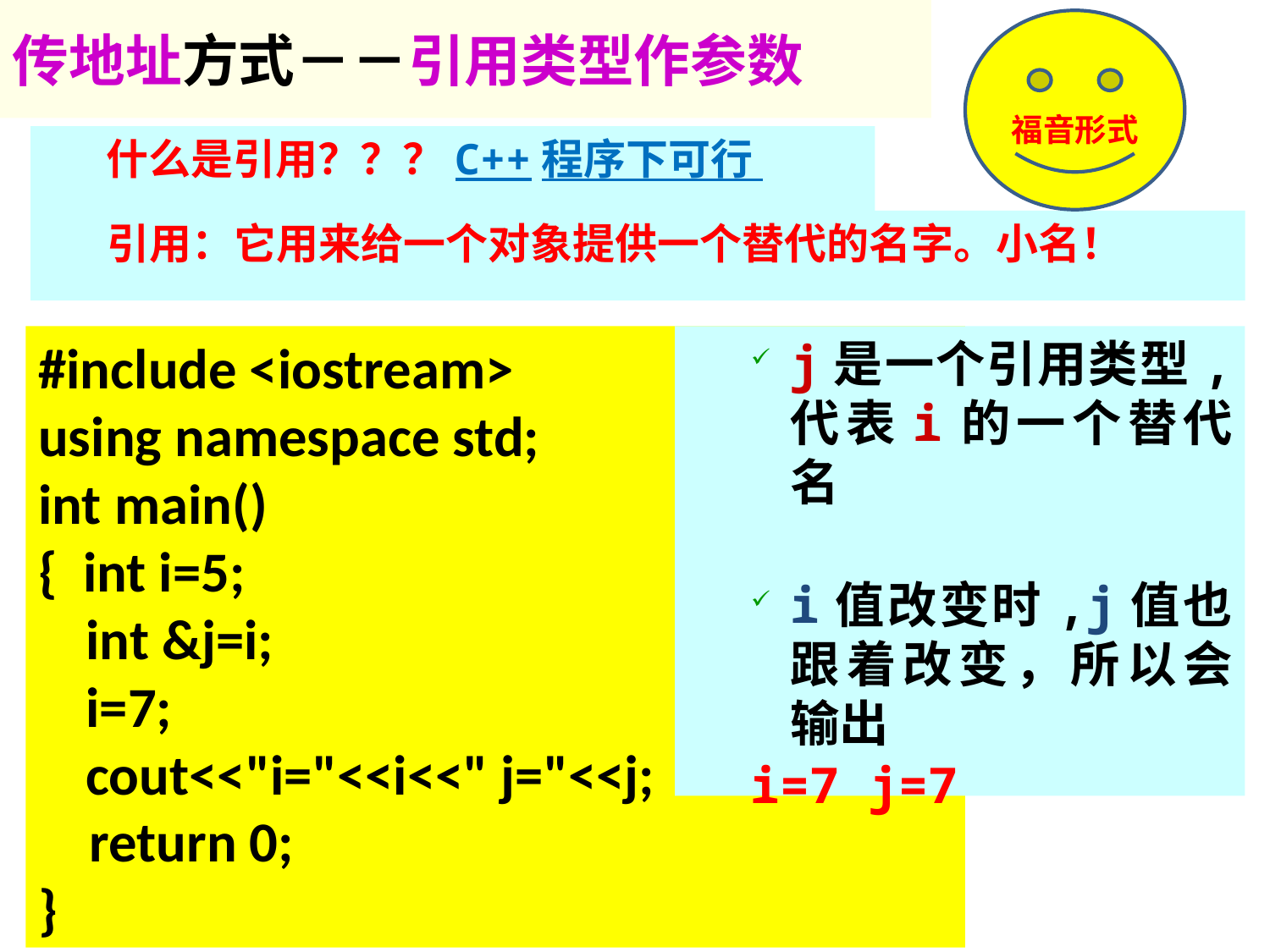

传地址方式－－引用类型作参数

福音形式
什么是引用？？？C++程序下可行
引用：它用来给一个对象提供一个替代的名字。小名！
#include <iostream>
using namespace std;
int main()
{  int i=5;
	int &j=i;
	i=7;
	cout<<"i="<<i<<" j="<<j;
    return 0;
}
j是一个引用类型, 代表i的一个替代名

i值改变时,j值也跟着改变，所以会输出
i=7 j=7